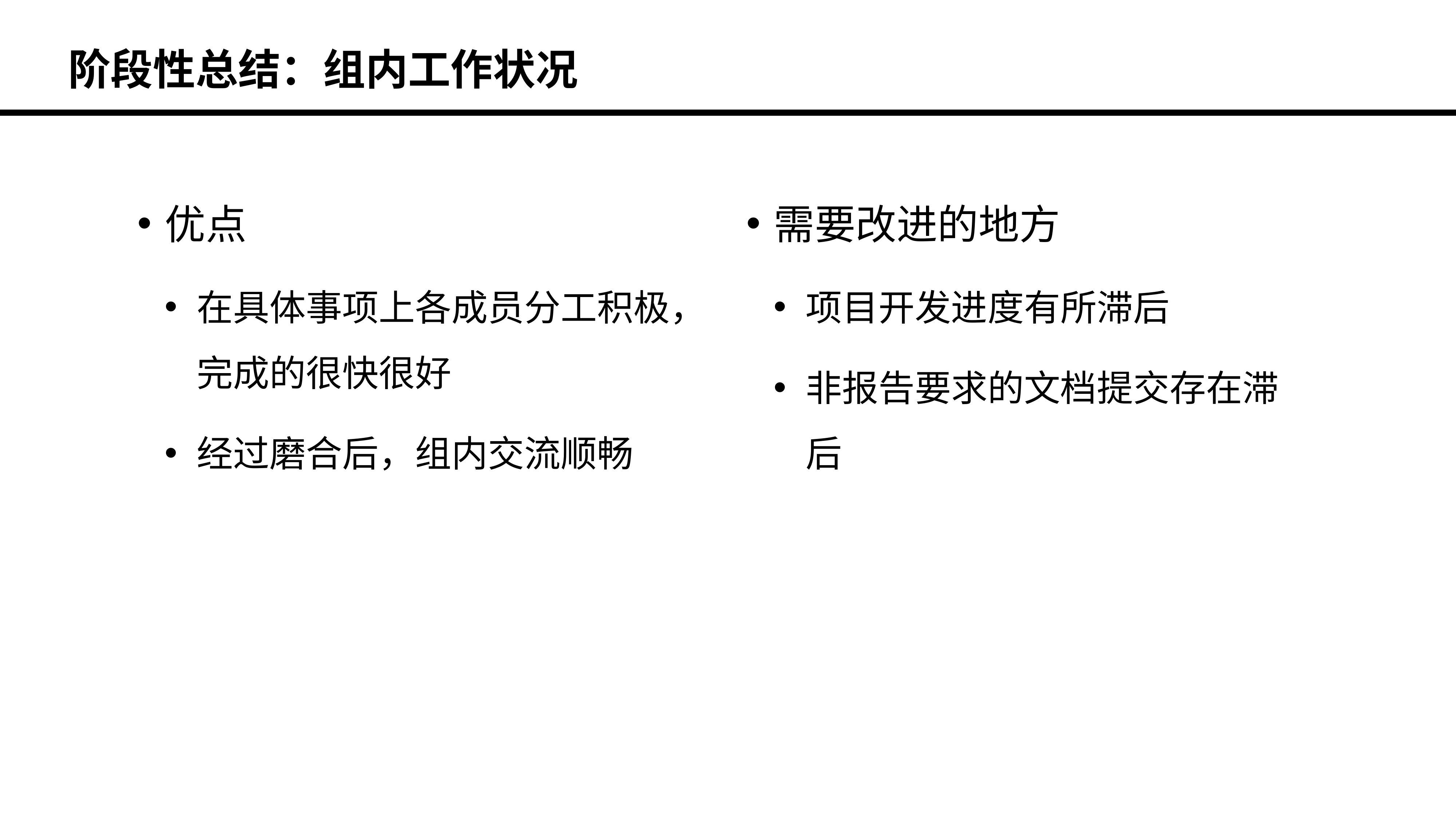

阶段性总结：组内工作状况

优点
在具体事项上各成员分工积极，完成的很快很好
经过磨合后，组内交流顺畅
需要改进的地方
项目开发进度有所滞后
非报告要求的文档提交存在滞后